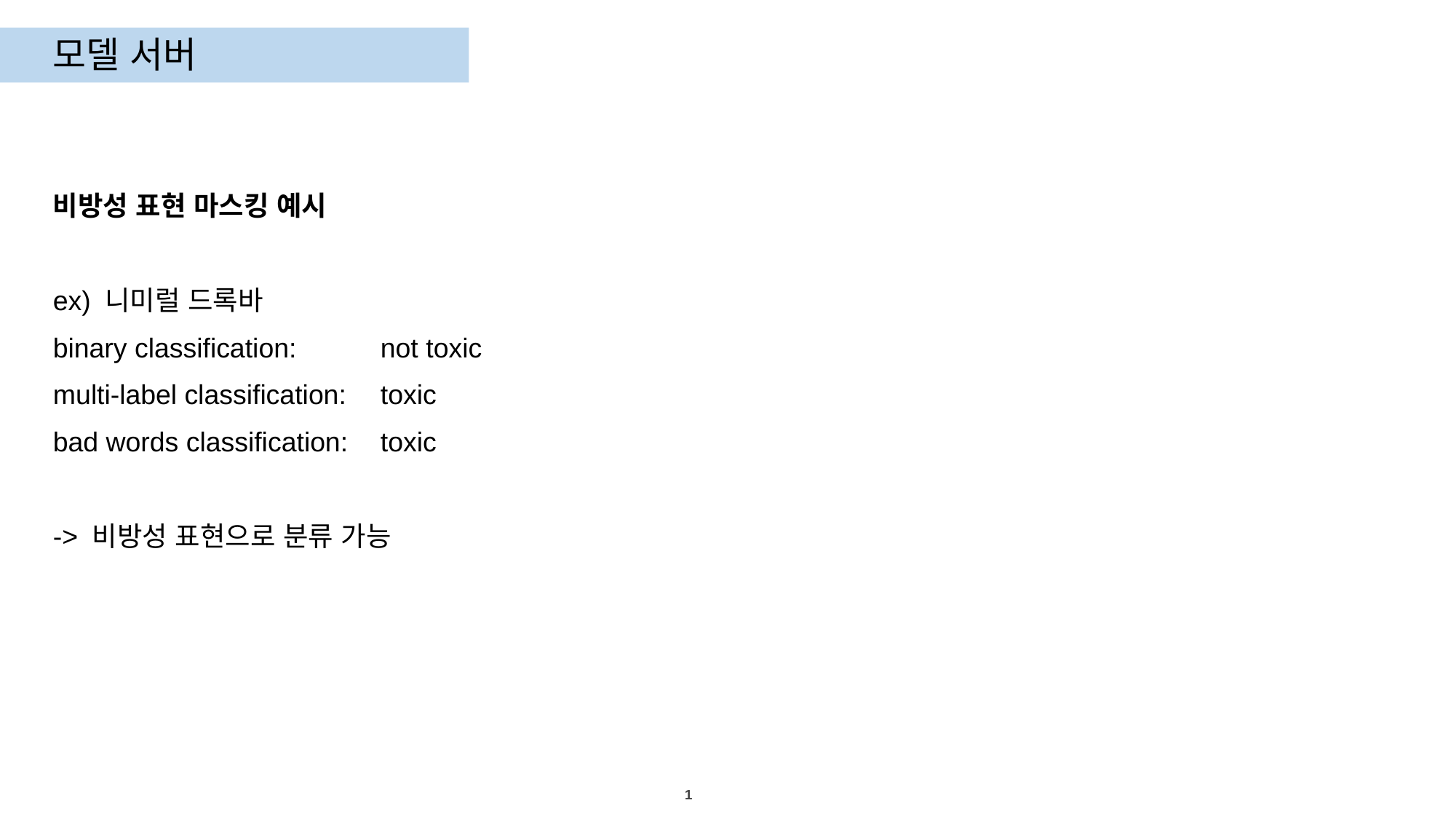

모델 서버

비방성 표현 마스킹 예시

ex) 니미럴 드록바
binary classification: 	not toxic
multi-label classification: 	toxic
bad words classification: 	toxic

-> 비방성 표현으로 분류 가능

1